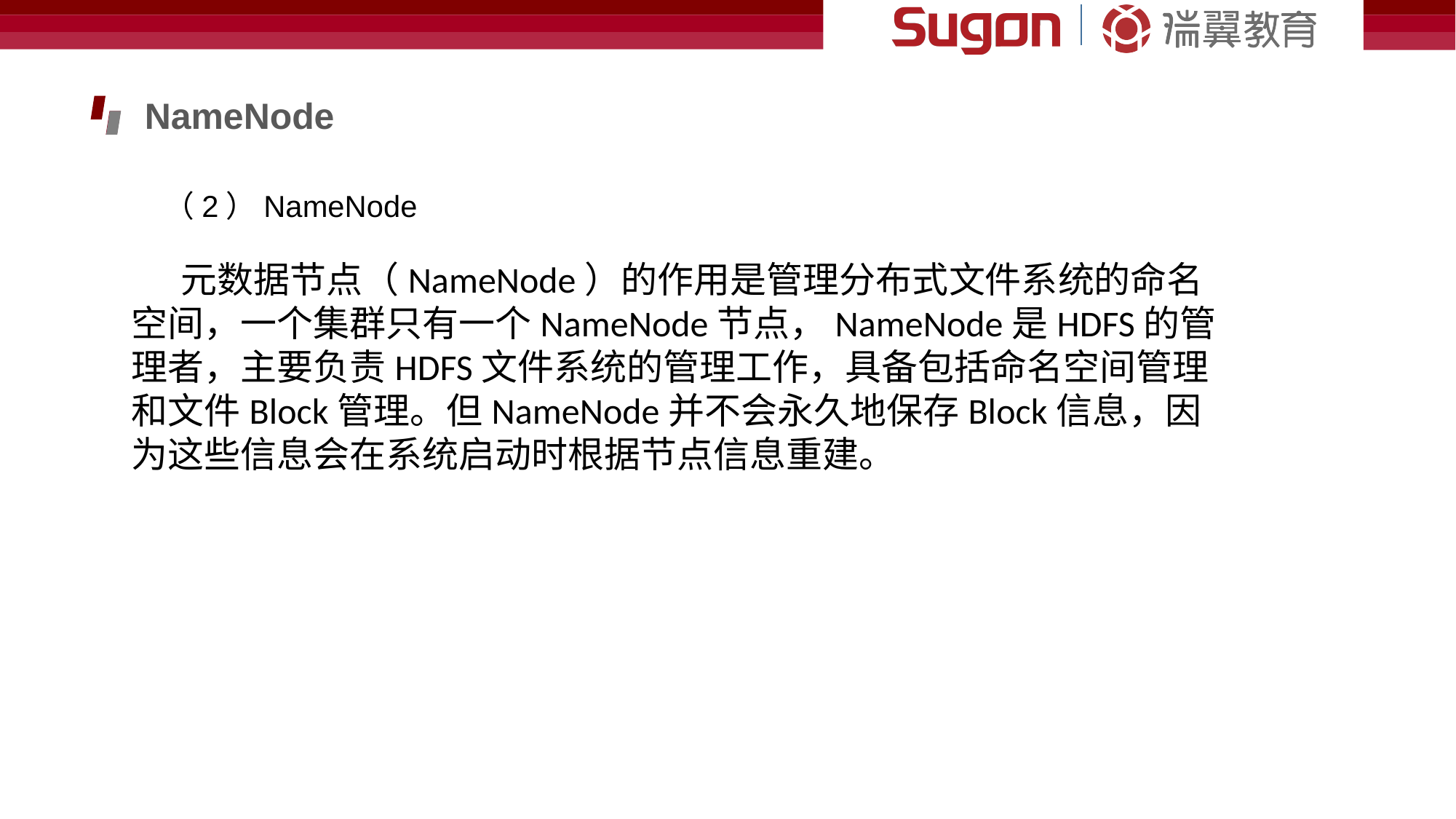

NameNode

（2）NameNode
     元数据节点（NameNode）的作用是管理分布式文件系统的命名空间，一个集群只有一个NameNode节点，NameNode是HDFS的管理者，主要负责HDFS文件系统的管理工作，具备包括命名空间管理和文件Block管理。但NameNode并不会永久地保存Block信息，因为这些信息会在系统启动时根据节点信息重建。